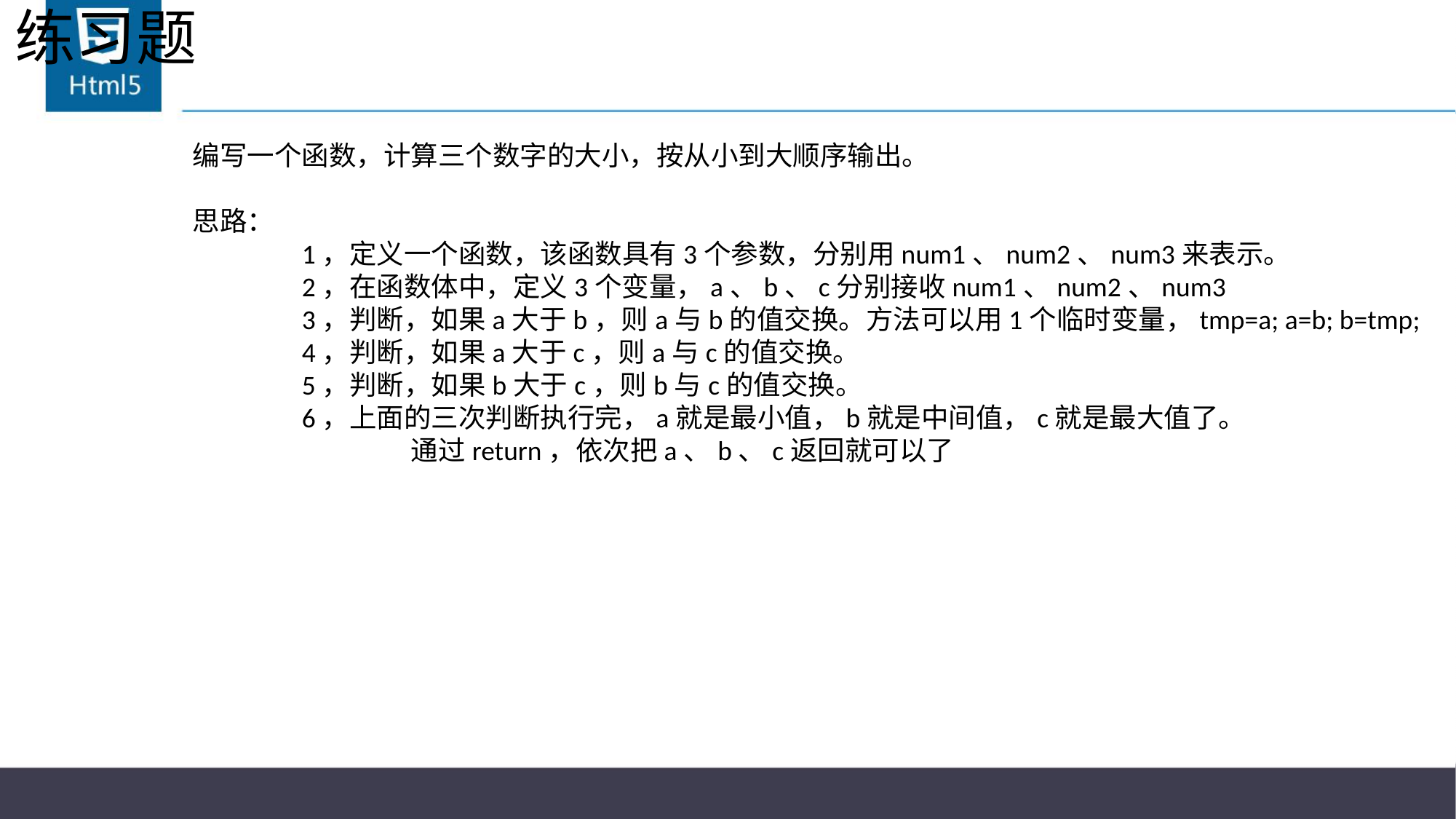

# 练习题
编写一个函数，计算三个数字的大小，按从小到大顺序输出。

思路：
	1，定义一个函数，该函数具有3个参数，分别用num1、num2、num3来表示。
	2，在函数体中，定义3个变量，a、b、c分别接收num1、num2、num3
	3，判断，如果a大于b，则a与b的值交换。方法可以用1个临时变量，tmp=a; a=b; b=tmp;
	4，判断，如果a大于c，则a与c的值交换。
	5，判断，如果b大于c，则b与c的值交换。
	6，上面的三次判断执行完，a就是最小值，b就是中间值，c就是最大值了。
		通过return，依次把a、b、c返回就可以了